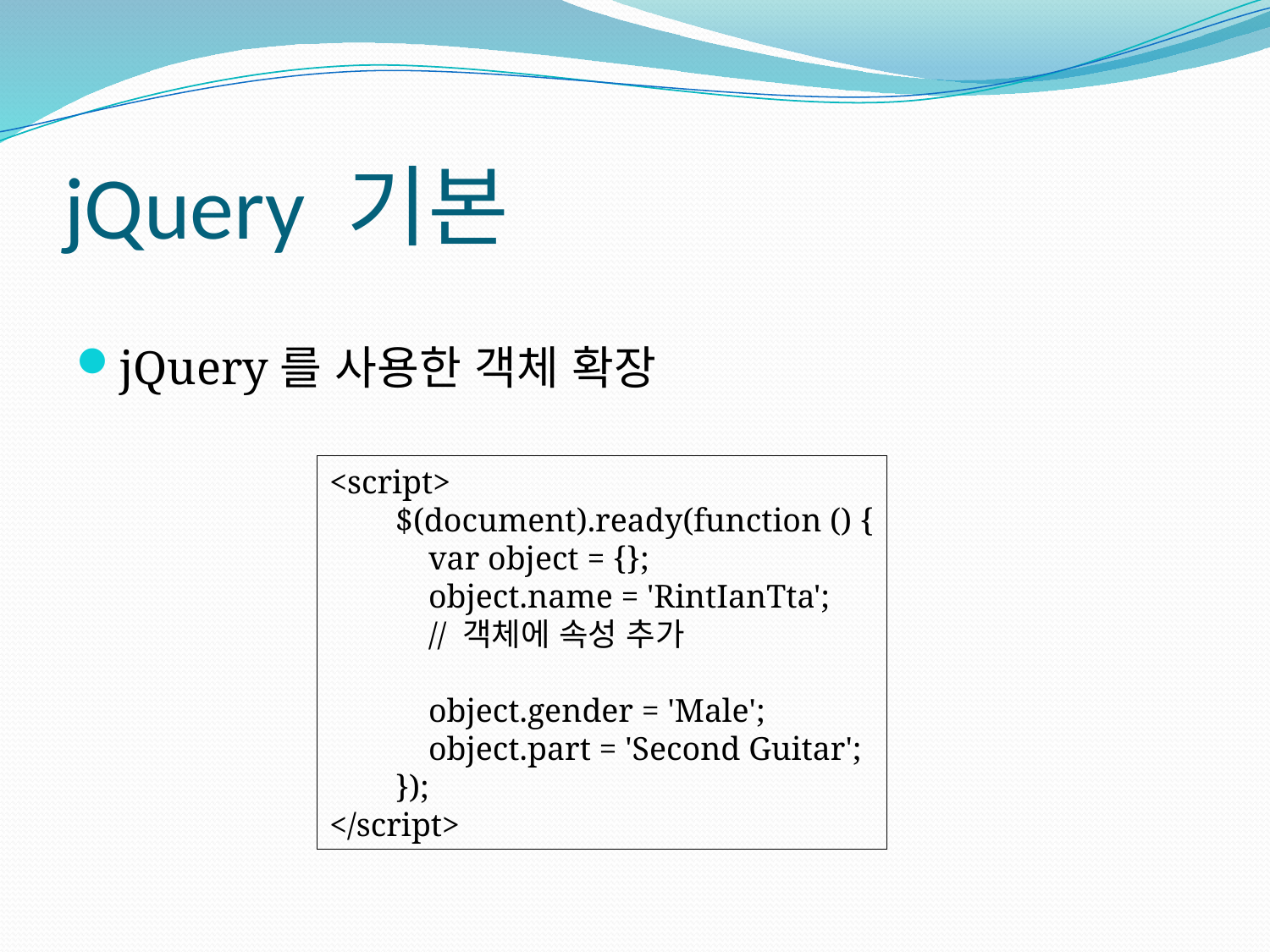

# jQuery 기본

jQuery를 사용한 객체 확장

<script>
        $(document).ready(function () {
            var object = {};
            object.name = 'RintIanTta';
            // 객체에 속성 추가

            object.gender = 'Male';
            object.part = 'Second Guitar';
        });
</script>